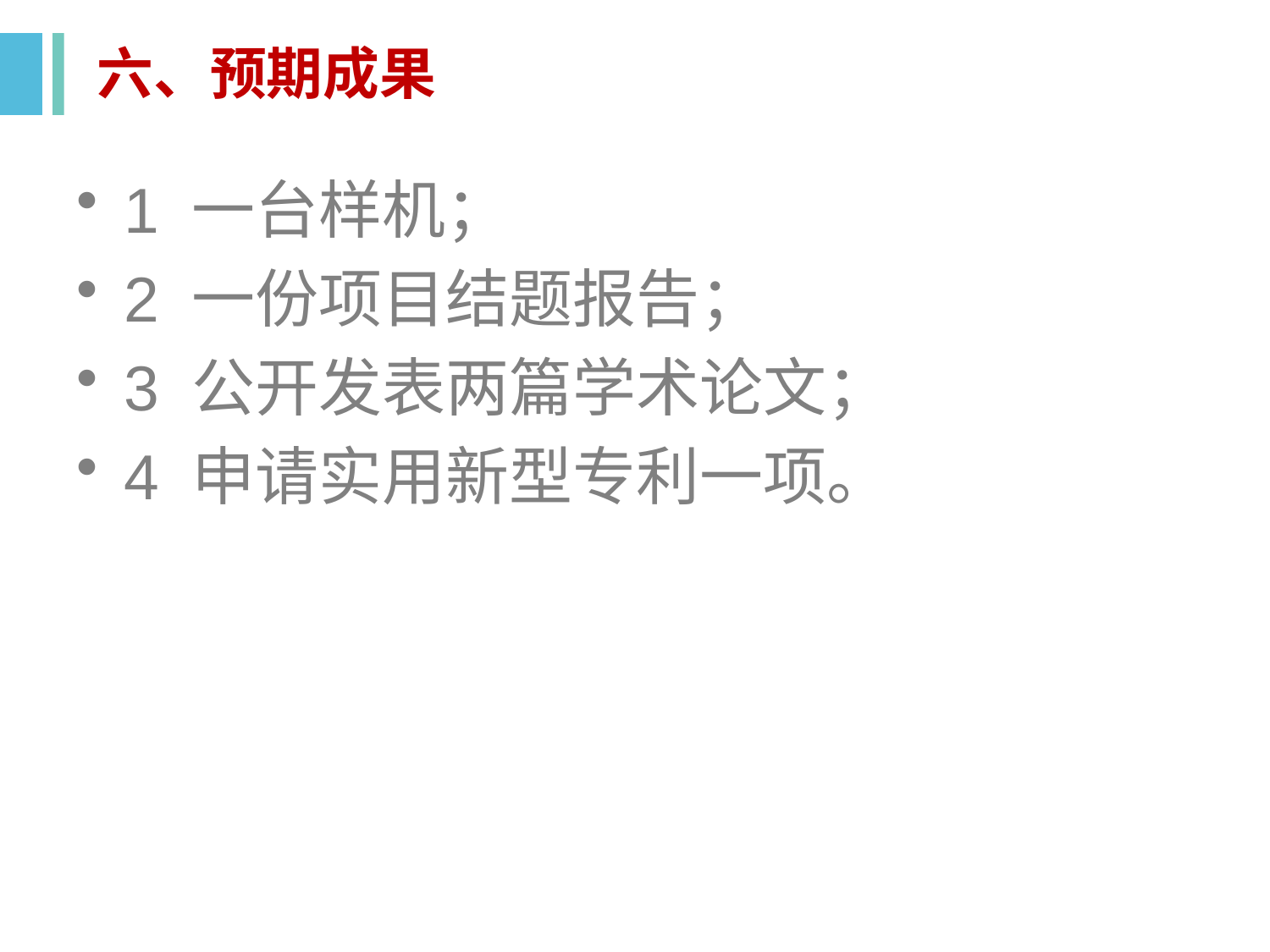

六、预期成果
1 一台样机；
2 一份项目结题报告；
3 公开发表两篇学术论文；
4 申请实用新型专利一项。